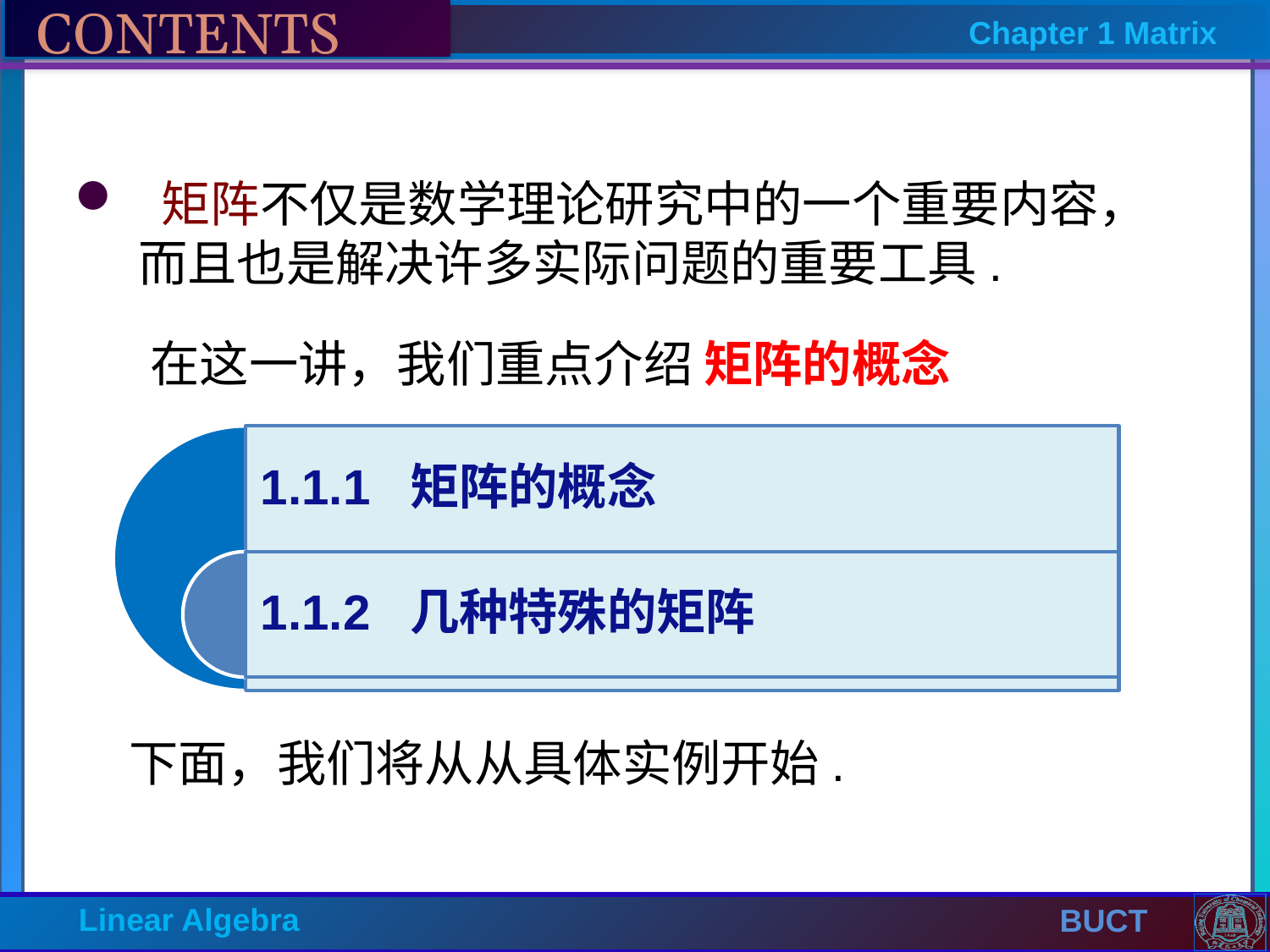

CONTENTS
 矩阵不仅是数学理论研究中的一个重要内容，而且也是解决许多实际问题的重要工具.
在这一讲，我们重点介绍 矩阵的概念
1.1.1  矩阵的概念
1.1.2  几种特殊的矩阵
下面，我们将从从具体实例开始.